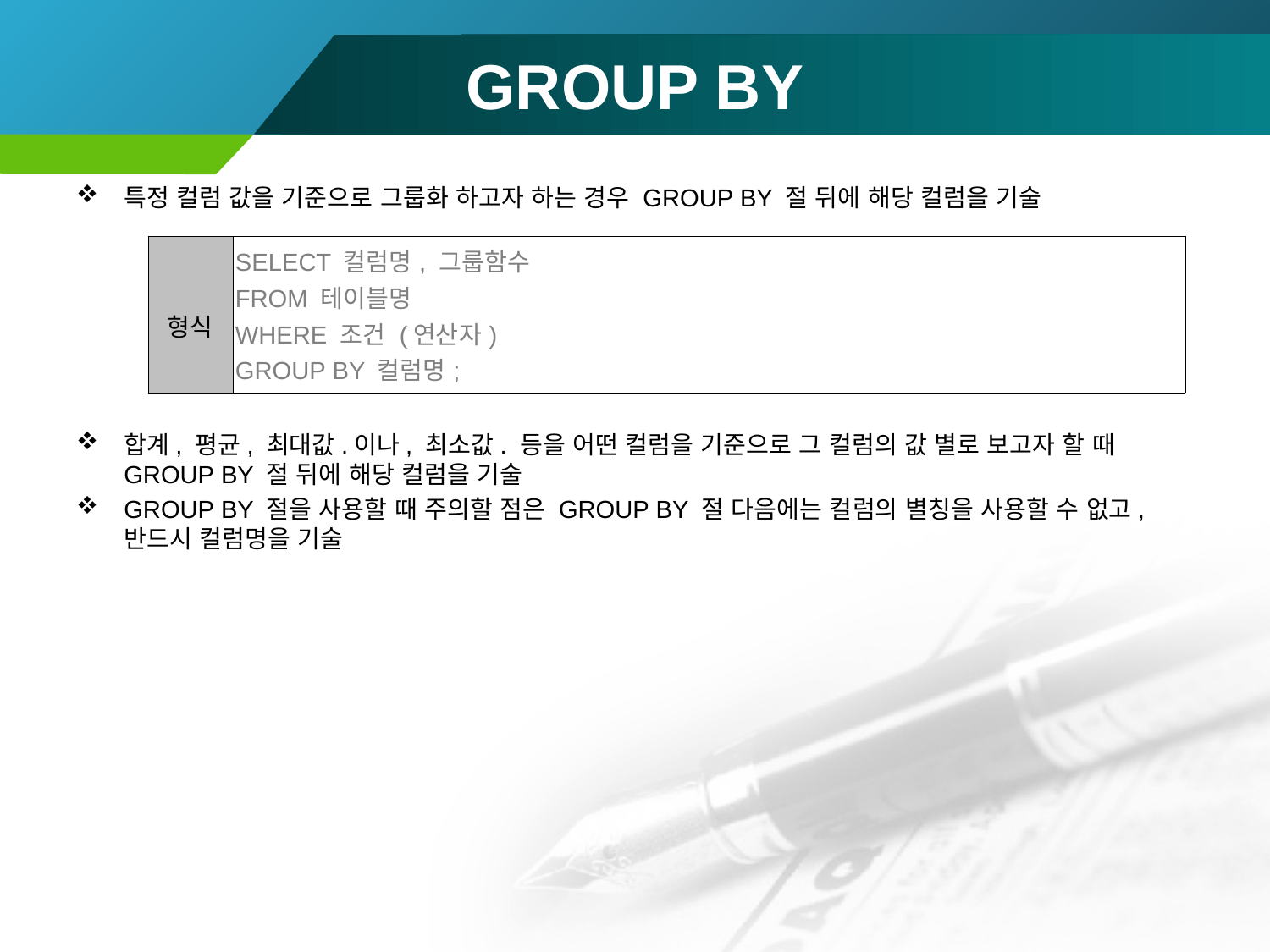

# GROUP BY
특정 컬럼 값을 기준으로 그룹화 하고자 하는 경우 GROUP BY 절 뒤에 해당 컬럼을 기술

합계, 평균, 최대값.이나, 최소값. 등을 어떤 컬럼을 기준으로 그 컬럼의 값 별로 보고자 할 때 GROUP BY 절 뒤에 해당 컬럼을 기술
GROUP BY 절을 사용할 때 주의할 점은 GROUP BY 절 다음에는 컬럼의 별칭을 사용할 수 없고, 반드시 컬럼명을 기술

| 형식 | SELECT 컬럼명, 그룹함수 FROM 테이블명 WHERE 조건 (연산자) GROUP BY 컬럼명; |
| --- | --- |